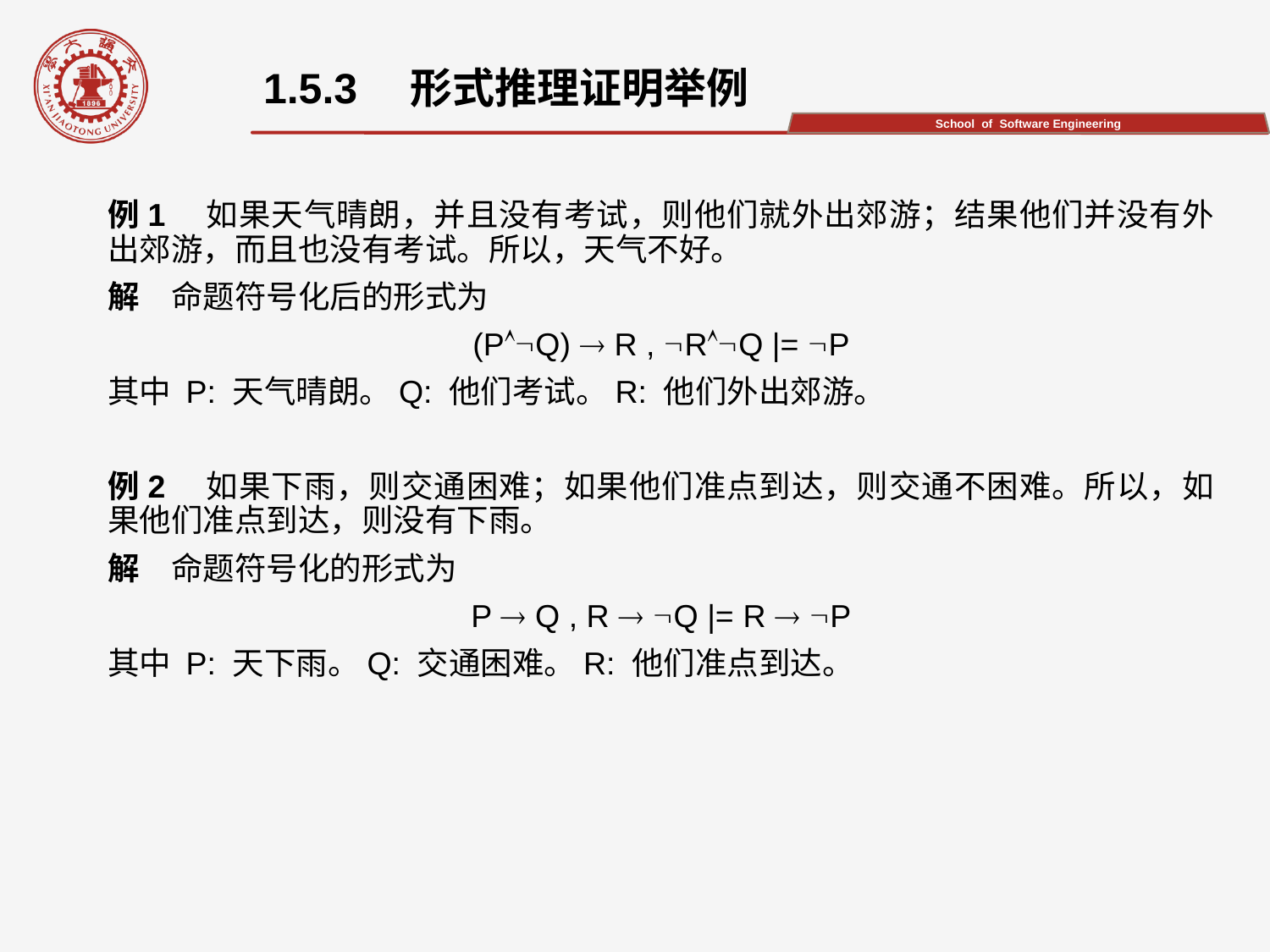

1.5.3　形式推理证明举例
例1　如果天气晴朗，并且没有考试，则他们就外出郊游；结果他们并没有外出郊游，而且也没有考试。所以，天气不好。
解　命题符号化后的形式为
(P∧¬Q) → R , ¬R∧¬Q |= ¬P
其中 P: 天气晴朗。Q: 他们考试。R: 他们外出郊游。

例2　如果下雨，则交通困难；如果他们准点到达，则交通不困难。所以，如果他们准点到达，则没有下雨。
解　命题符号化的形式为
P → Q , R → ¬Q |= R → ¬P
其中 P: 天下雨。Q: 交通困难。R: 他们准点到达。